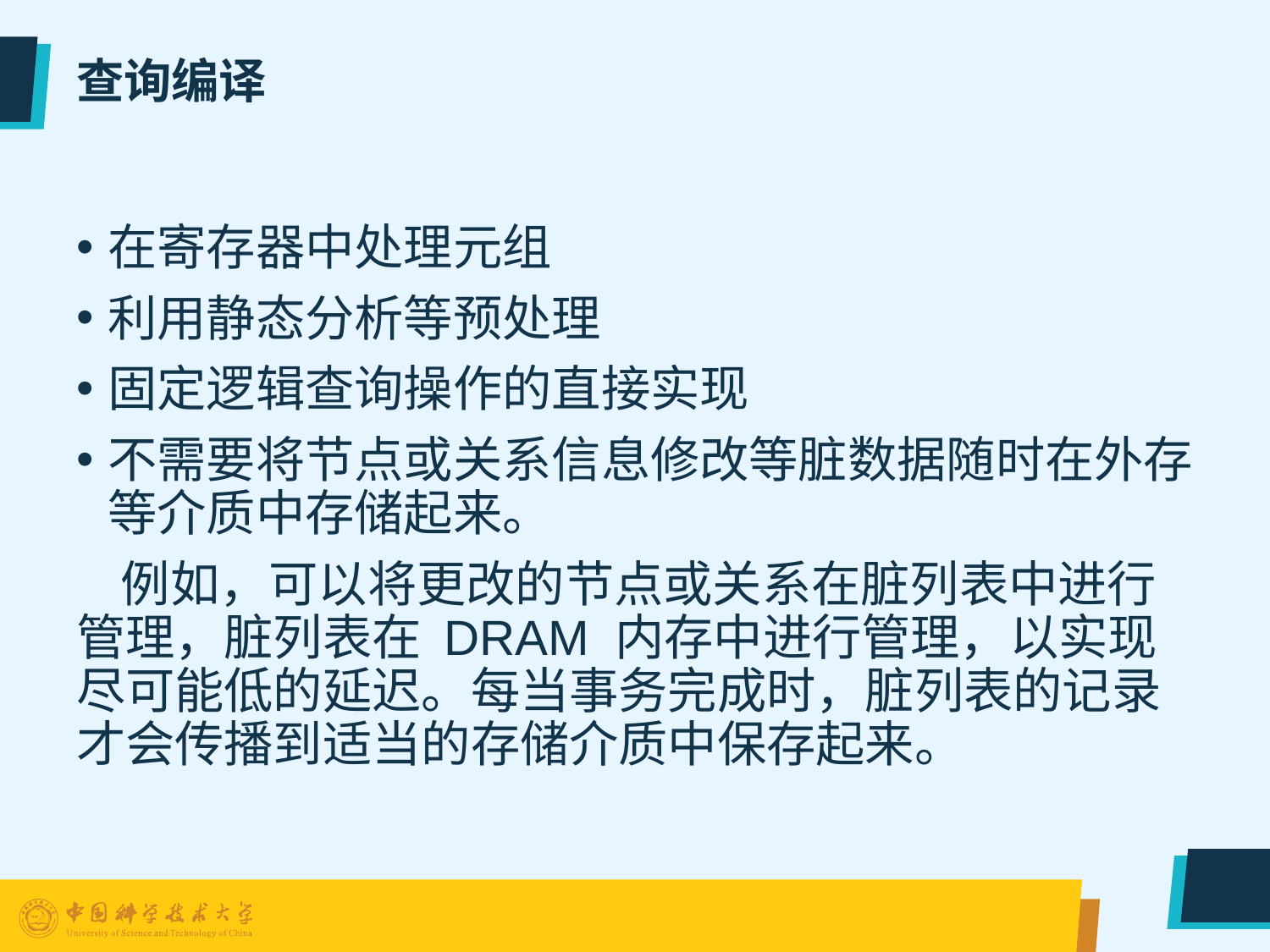

# 查询编译
在寄存器中处理元组
利用静态分析等预处理
固定逻辑查询操作的直接实现
不需要将节点或关系信息修改等脏数据随时在外存等介质中存储起来。
   例如，可以将更改的节点或关系在脏列表中进行管理，脏列表在 DRAM 内存中进行管理，以实现尽可能低的延迟。每当事务完成时，脏列表的记录才会传播到适当的存储介质中保存起来。